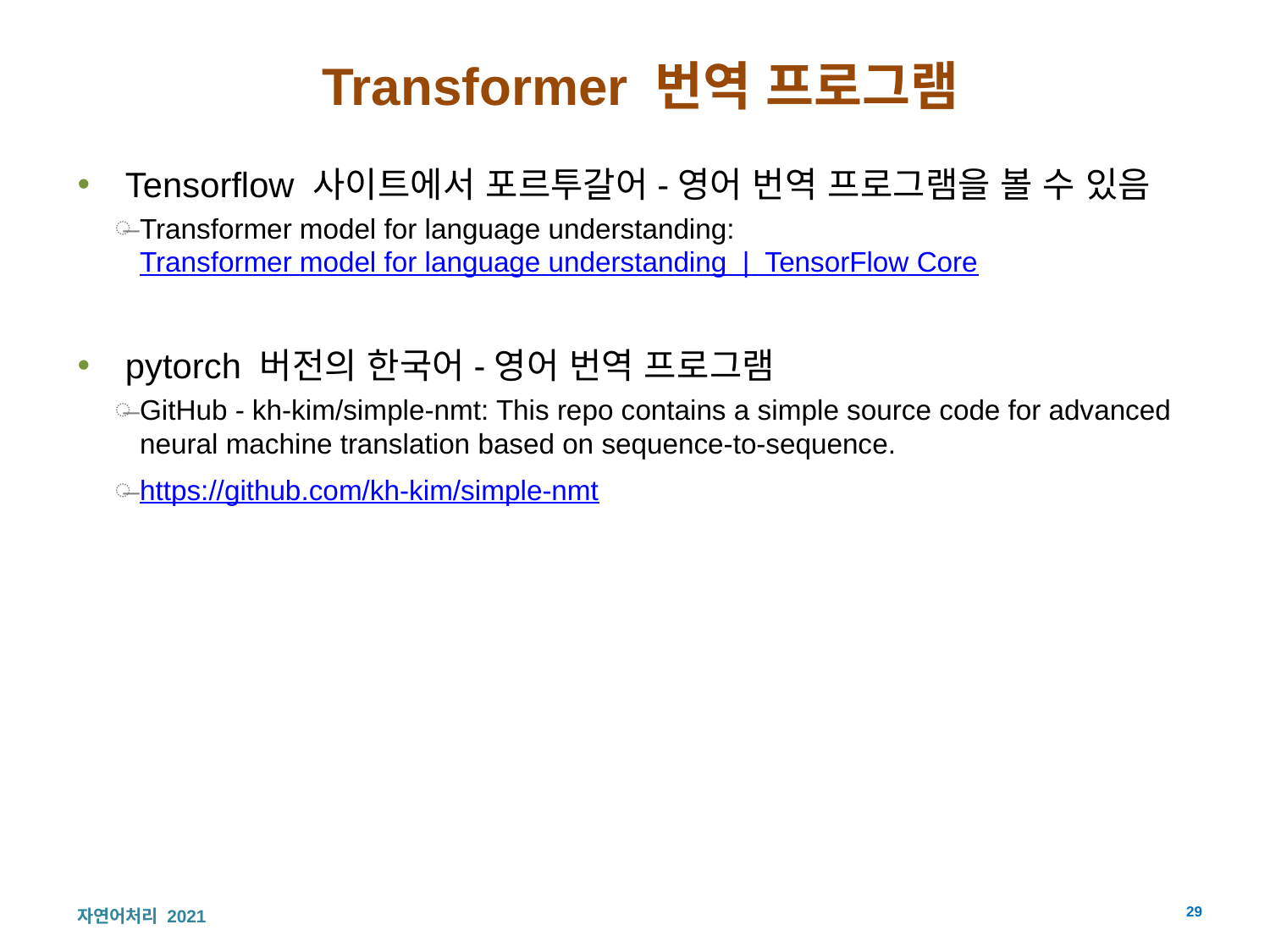

# Transformer 번역 프로그램
Tensorflow 사이트에서 포르투갈어-영어 번역 프로그램을 볼 수 있음
Transformer model for language understanding: Transformer model for language understanding  |  TensorFlow Core

pytorch 버전의 한국어-영어 번역 프로그램
GitHub - kh-kim/simple-nmt: This repo contains a simple source code for advanced neural machine translation based on sequence-to-sequence.
https://github.com/kh-kim/simple-nmt